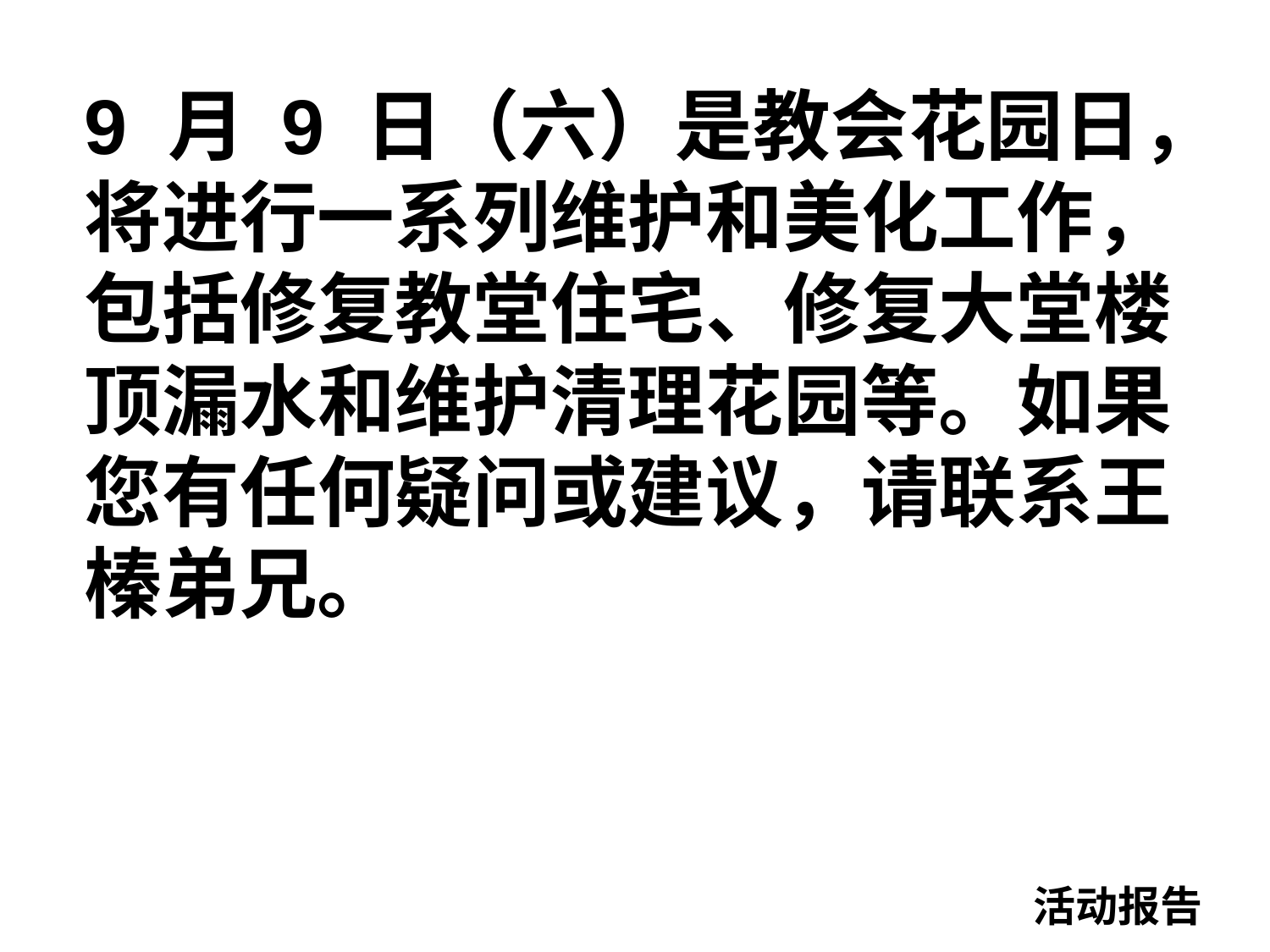

9 月 9 日（六）是教会花园日，将进行一系列维护和美化工作，包括修复教堂住宅、修复大堂楼顶漏水和维护清理花园等。如果您有任何疑问或建议，请联系王榛弟兄。
活动报告